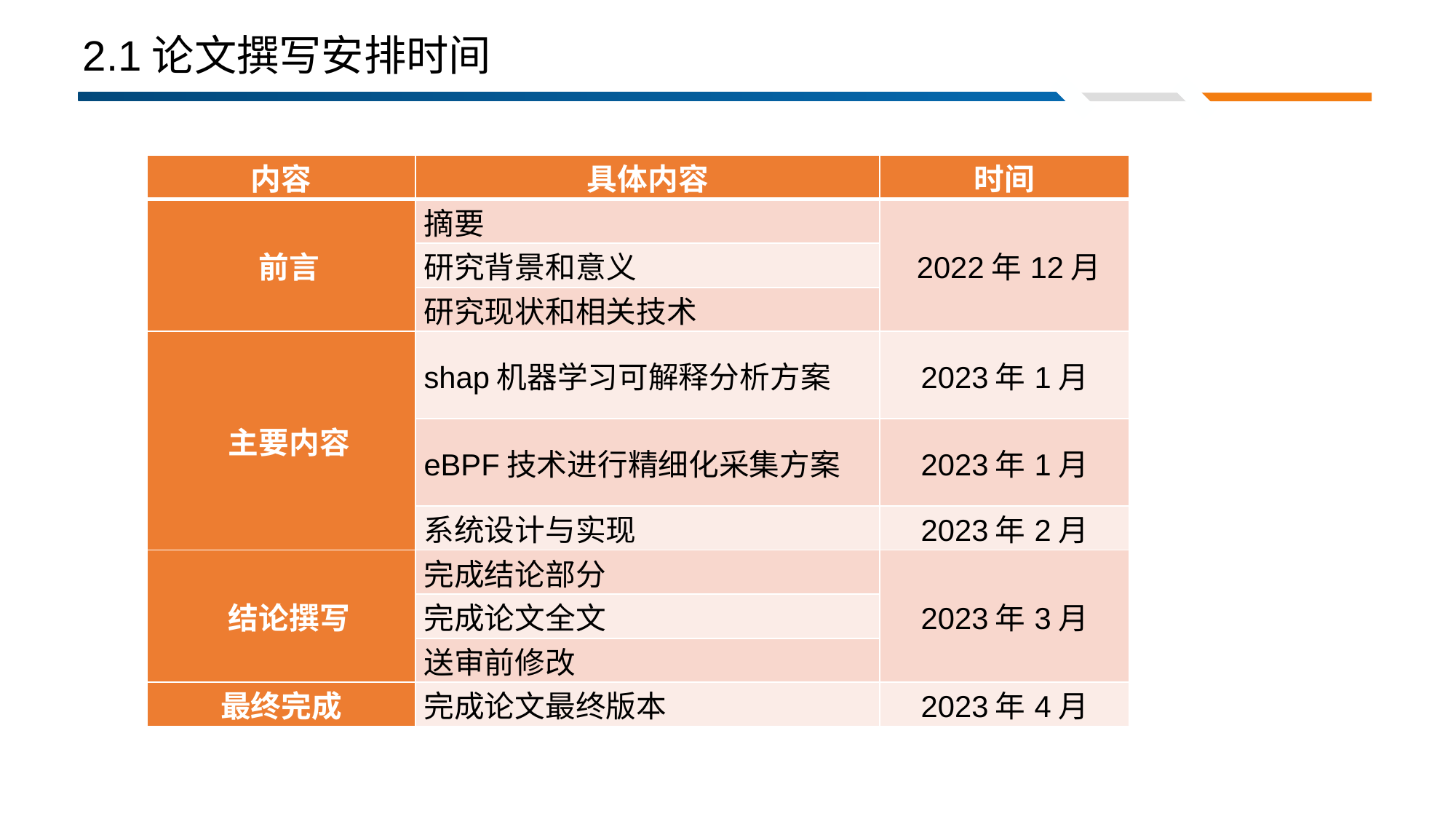

2.1论文撰写安排时间
| 内容 | 具体内容 | 时间 |
| --- | --- | --- |
| 前言 | 摘要 | 2022年12月 |
|  | 研究背景和意义 |  |
|  | 研究现状和相关技术 |  |
| 主要内容 | shap机器学习可解释分析方案 | 2023年1月 |
|  | eBPF技术进行精细化采集方案 | 2023年1月 |
|  | 系统设计与实现 | 2023年2月 |
| 结论撰写 | 完成结论部分 | 2023年3月 |
|  | 完成论文全文 |  |
|  | 送审前修改 |  |
| 最终完成 | 完成论文最终版本 | 2023年4月 |